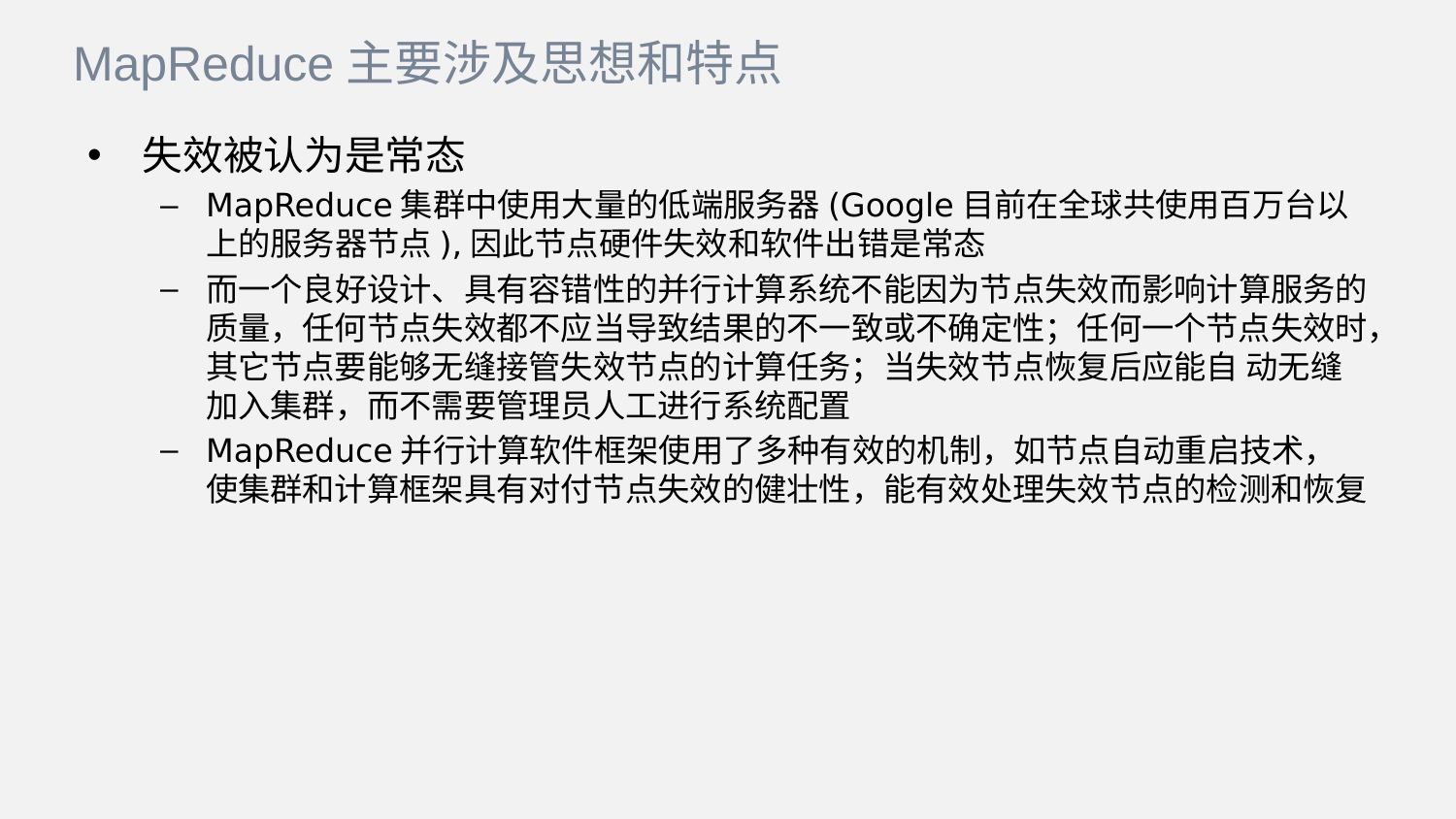

MapReduce主要涉及思想和特点
失效被认为是常态
MapReduce集群中使用大量的低端服务器(Google目前在全球共使用百万台以上的服务器节点),因此节点硬件失效和软件出错是常态
而一个良好设计、具有容错性的并行计算系统不能因为节点失效而影响计算服务的质量，任何节点失效都不应当导致结果的不一致或不确定性；任何一个节点失效时，其它节点要能够无缝接管失效节点的计算任务；当失效节点恢复后应能自 动无缝加入集群，而不需要管理员人工进行系统配置
MapReduce并行计算软件框架使用了多种有效的机制，如节点自动重启技术，使集群和计算框架具有对付节点失效的健壮性，能有效处理失效节点的检测和恢复